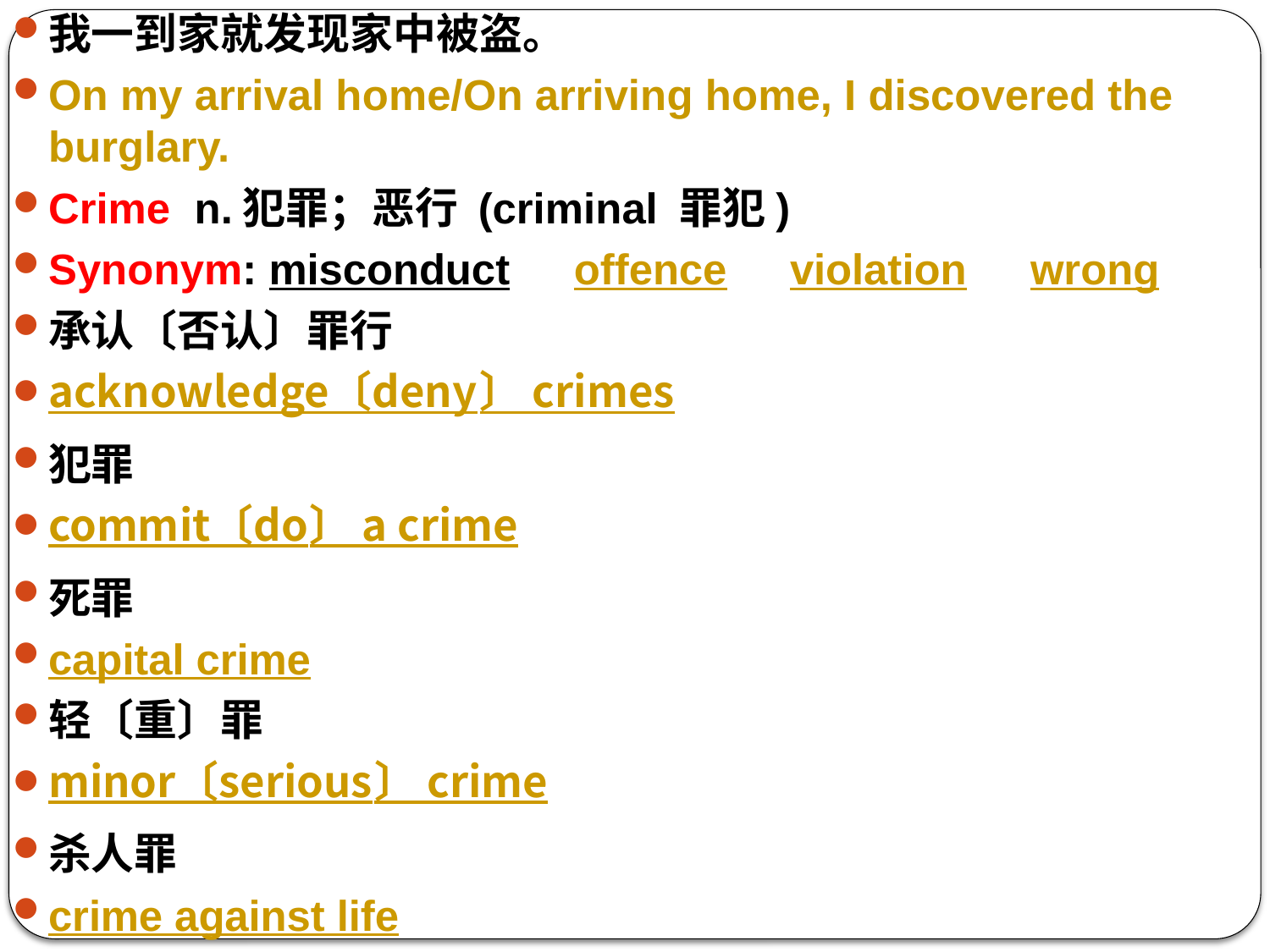

我一到家就发现家中被盗。
On my arrival home/On arriving home, I discovered the burglary.
Crime  n.犯罪；恶行 (criminal 罪犯)
Synonym: misconduct　 offence　 violation　 wrong
承认〔否认〕罪行
acknowledge〔deny〕 crimes
犯罪
commit〔do〕 a crime
死罪
capital crime
轻〔重〕罪
minor〔serious〕 crime
杀人罪
crime against life